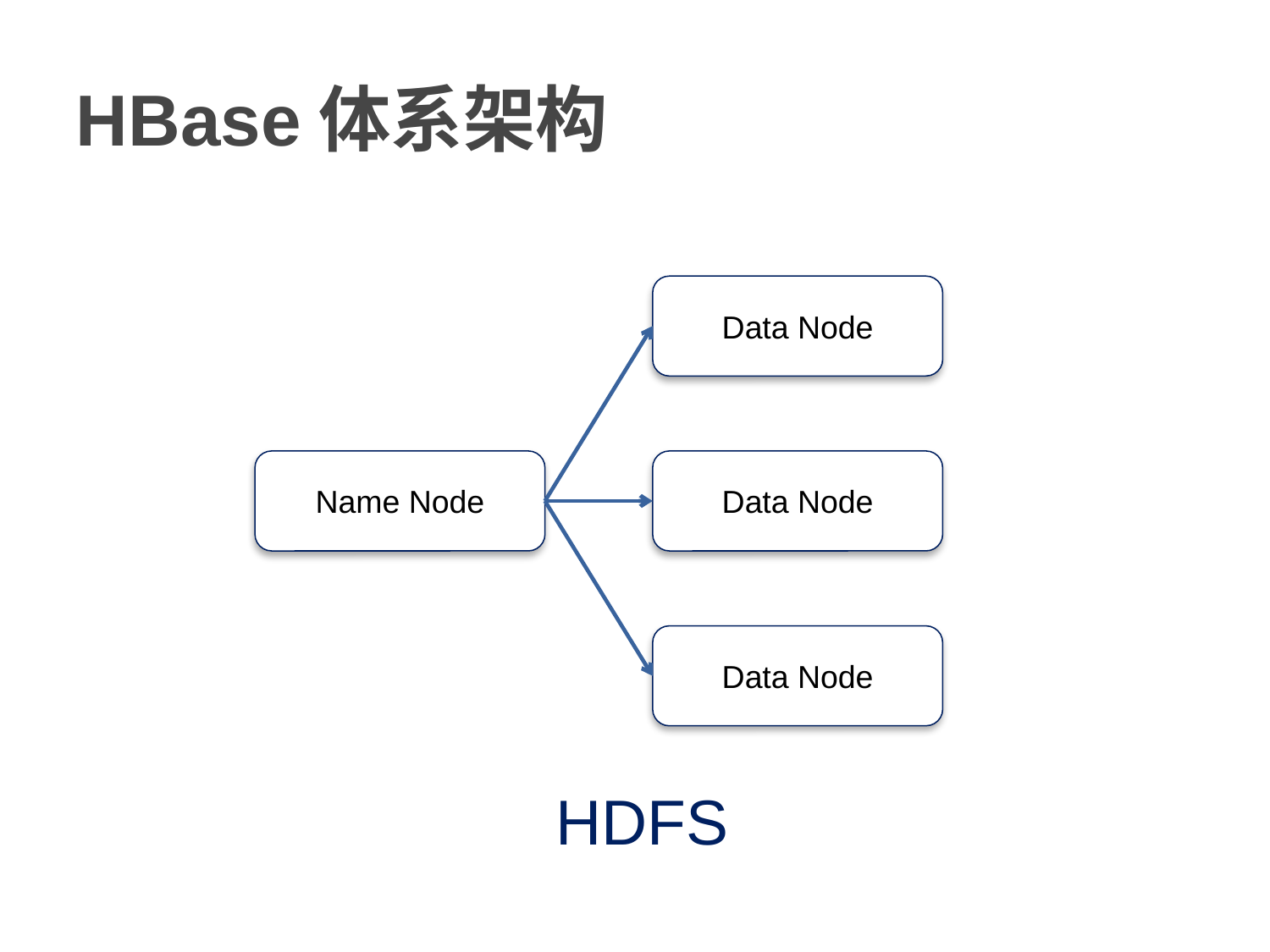

# HBase体系架构
Data Node
Name Node
Data Node
Data Node
HDFS